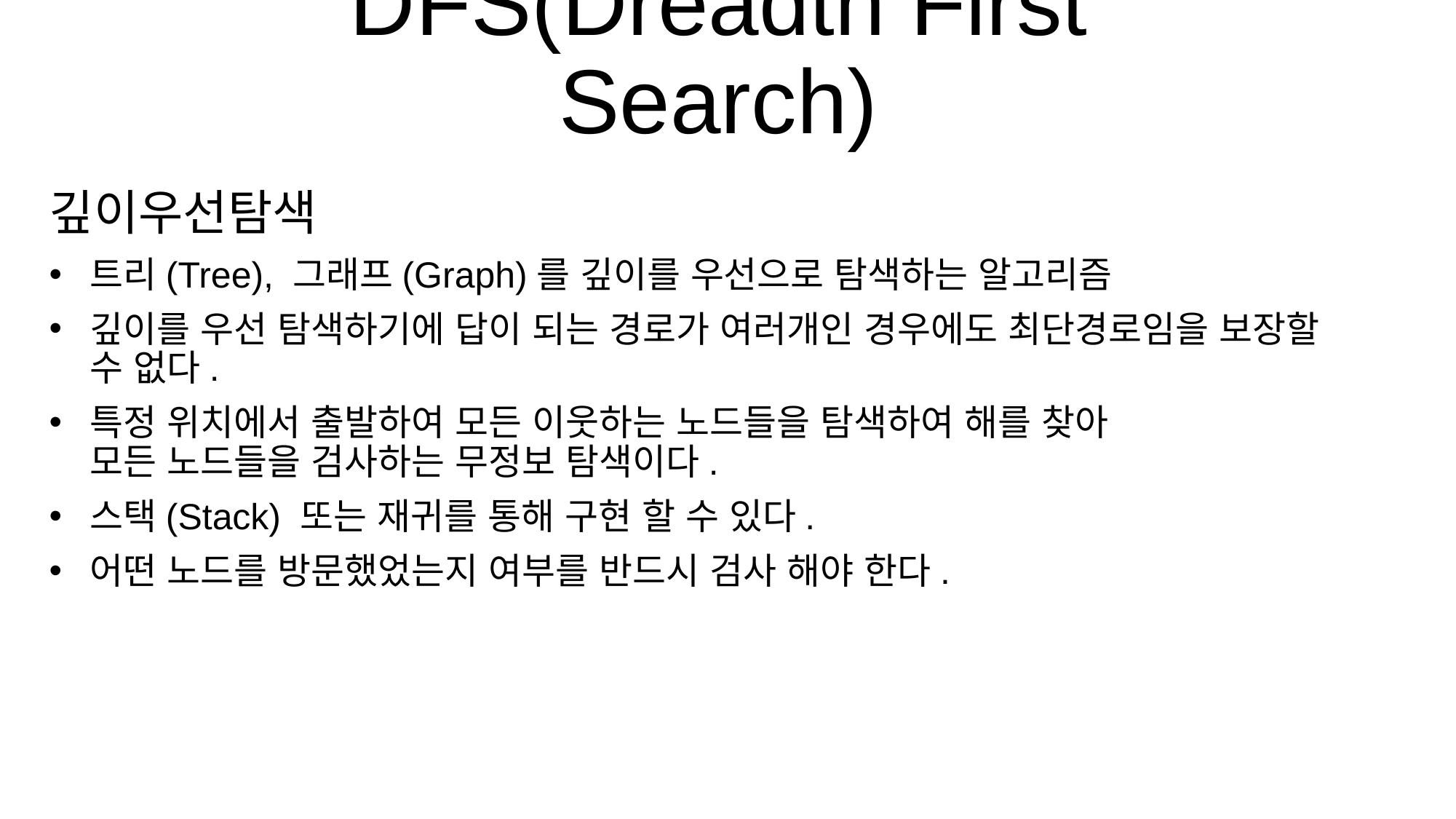

# DFS(Dreadth First Search)
깊이우선탐색
트리(Tree), 그래프(Graph)를 깊이를 우선으로 탐색하는 알고리즘
깊이를 우선 탐색하기에 답이 되는 경로가 여러개인 경우에도 최단경로임을 보장할 수 없다.
특정 위치에서 출발하여 모든 이웃하는 노드들을 탐색하여 해를 찾아
모든 노드들을 검사하는 무정보 탐색이다.
스택(Stack) 또는 재귀를 통해 구현 할 수 있다.
어떤 노드를 방문했었는지 여부를 반드시 검사 해야 한다.